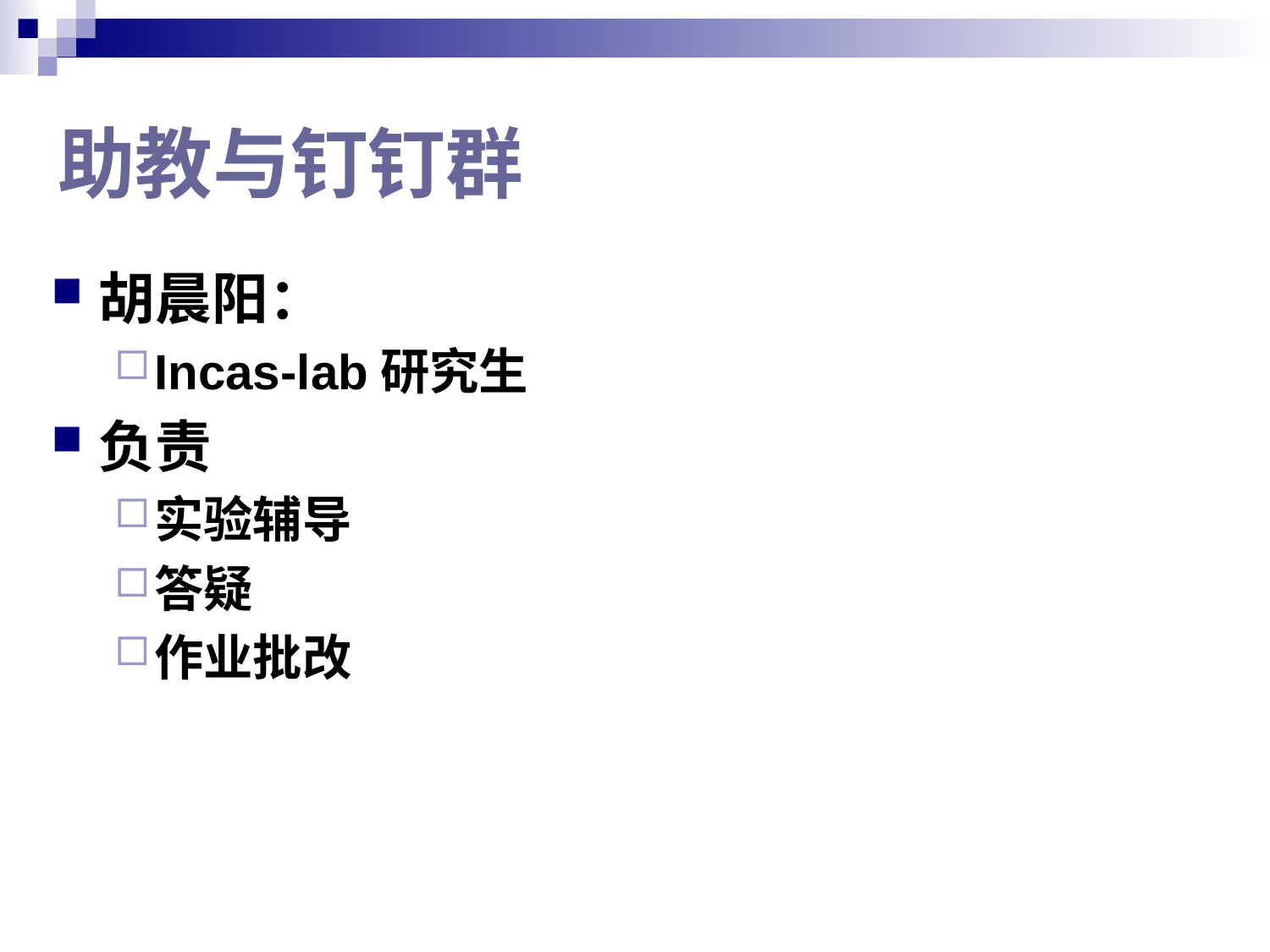

# 助教与钉钉群
胡晨阳：
Incas-lab研究生
负责
实验辅导
答疑
作业批改